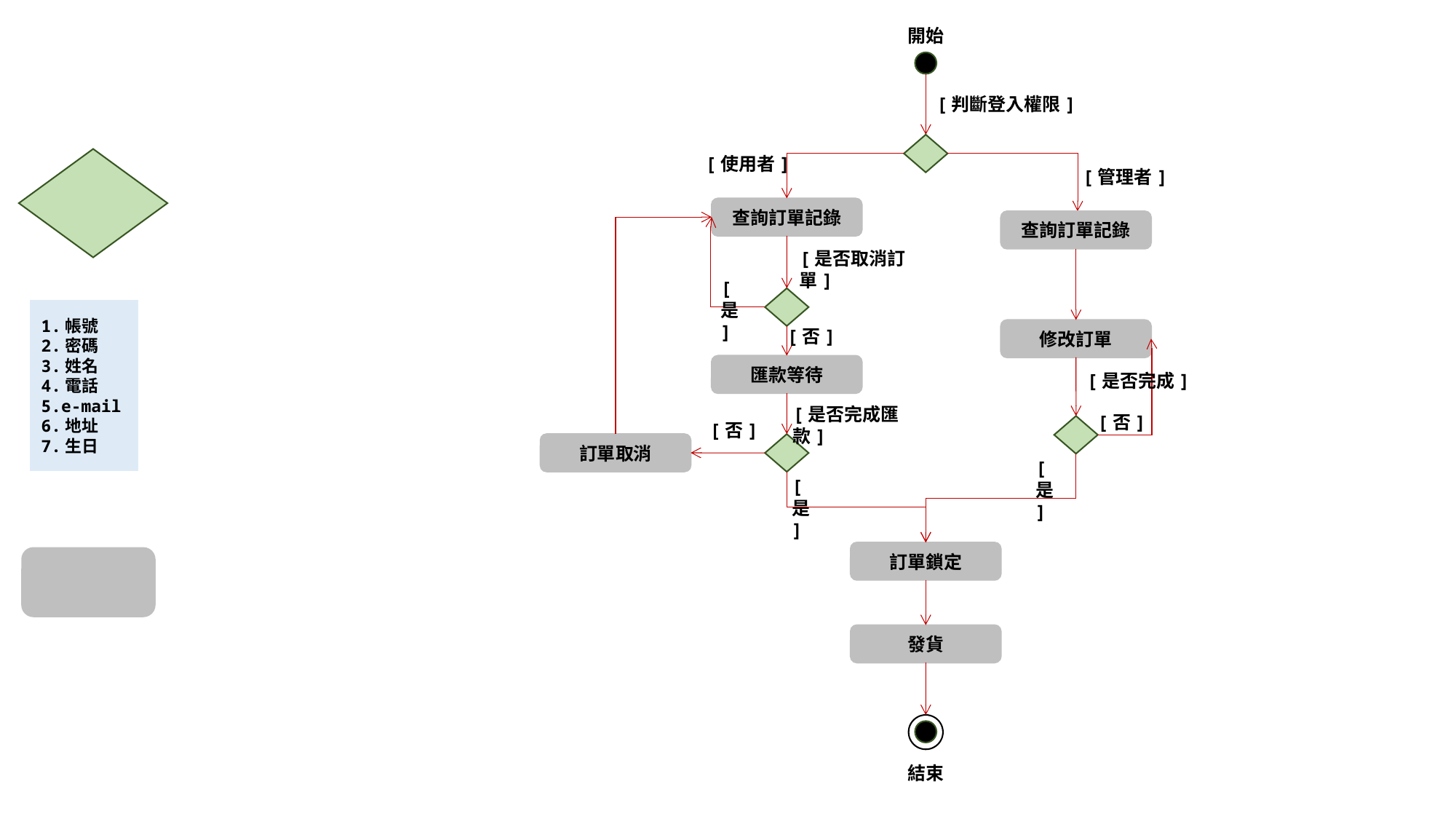

開始

[判斷登入權限]

[使用者]

[管理者]
查詢訂單記錄
查詢訂單記錄
[是否取消訂單]
[是]

1.帳號
2.密碼
3.姓名
4.電話
5.e-mail
6.地址
7.生日
[否]
修改訂單
匯款等待
[是否完成]
[是否完成匯款]
[否]
[否]

訂單取消

[是]
[是]
訂單鎖定

發貨

結束